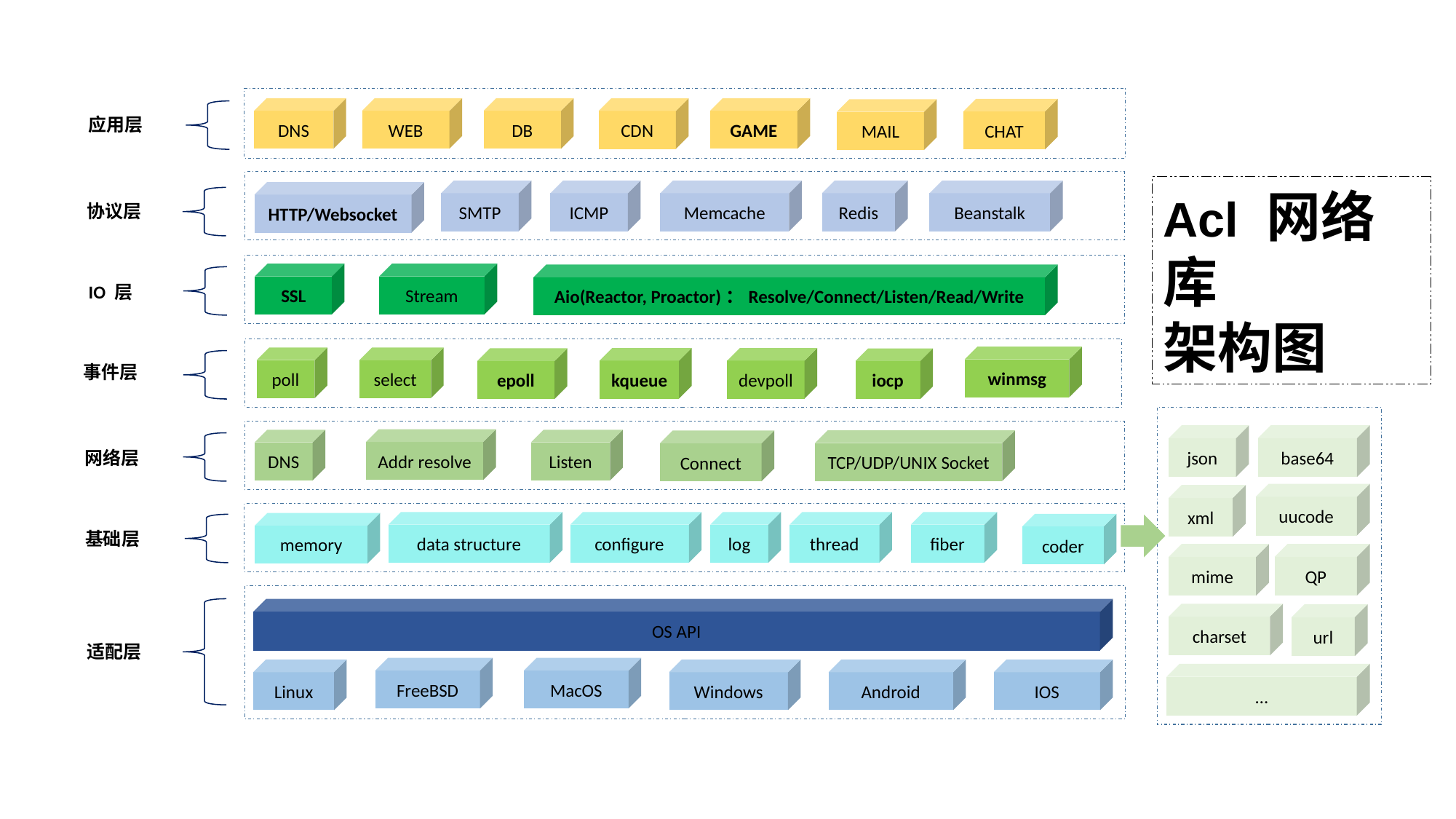

DNS
WEB
DB
GAME
CDN
CHAT
MAIL

应用层

Acl 网络库
架构图
SMTP
Beanstalk
ICMP
Memcache
Redis
HTTP/Websocket

协议层

SSL
Stream
Aio(Reactor, Proactor)：Resolve/Connect/Listen/Read/Write

IO 层

winmsg
poll
select
kqueue
devpoll
epoll
iocp

事件层

json
base64
Addr resolve
DNS
Listen
TCP/UDP/UNIX Socket
Connect

网络层
uucode
xml

data structure
configure
log
thread
fiber
memory
coder

基础层
mime
QP

OS API

charset
url
适配层
FreeBSD
MacOS
Linux
Windows
Android
IOS
…